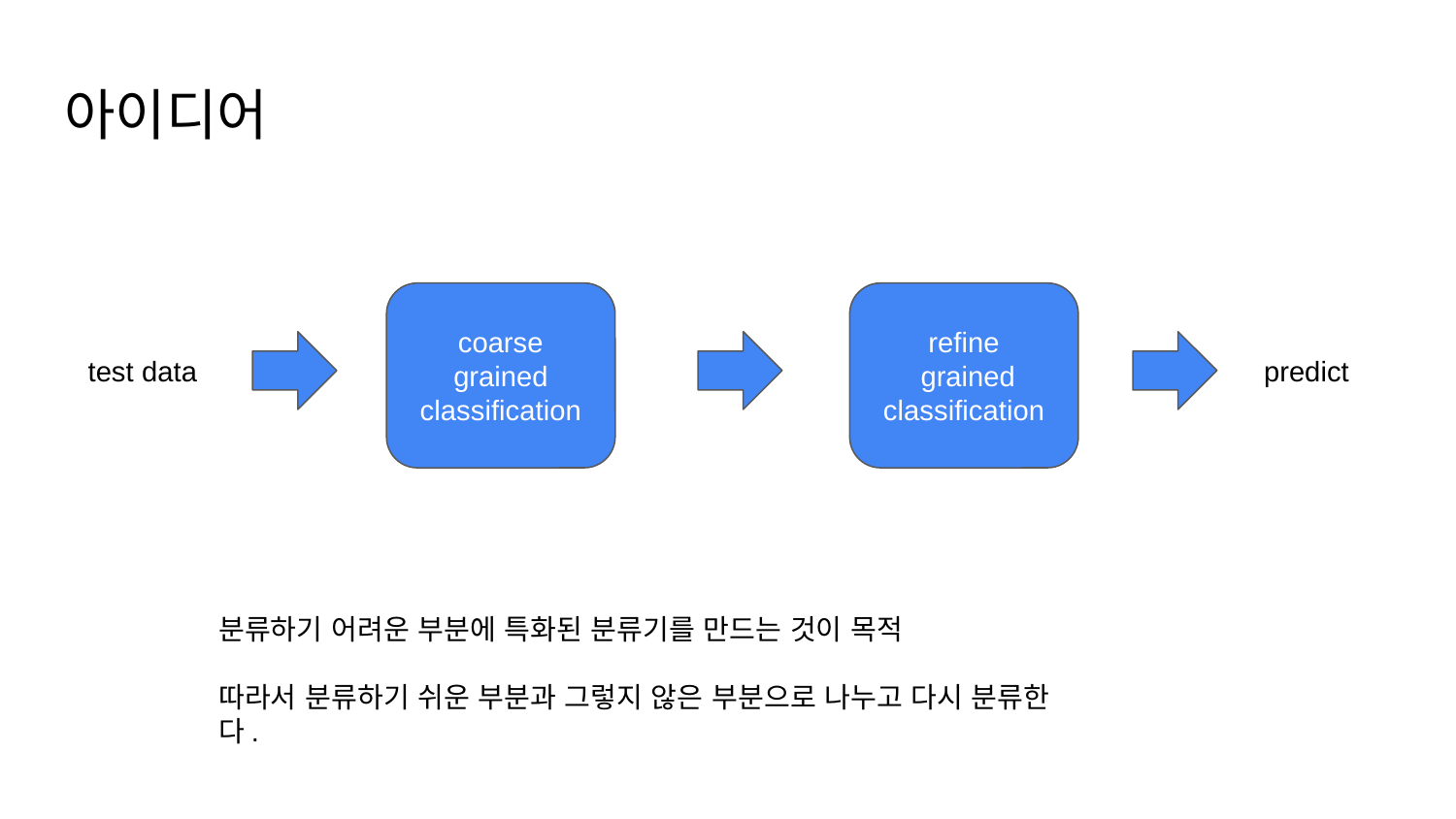

# 아이디어
coarse grained classification
refine
 grained classification

test data
predict
분류하기 어려운 부분에 특화된 분류기를 만드는 것이 목적

따라서 분류하기 쉬운 부분과 그렇지 않은 부분으로 나누고 다시 분류한다.